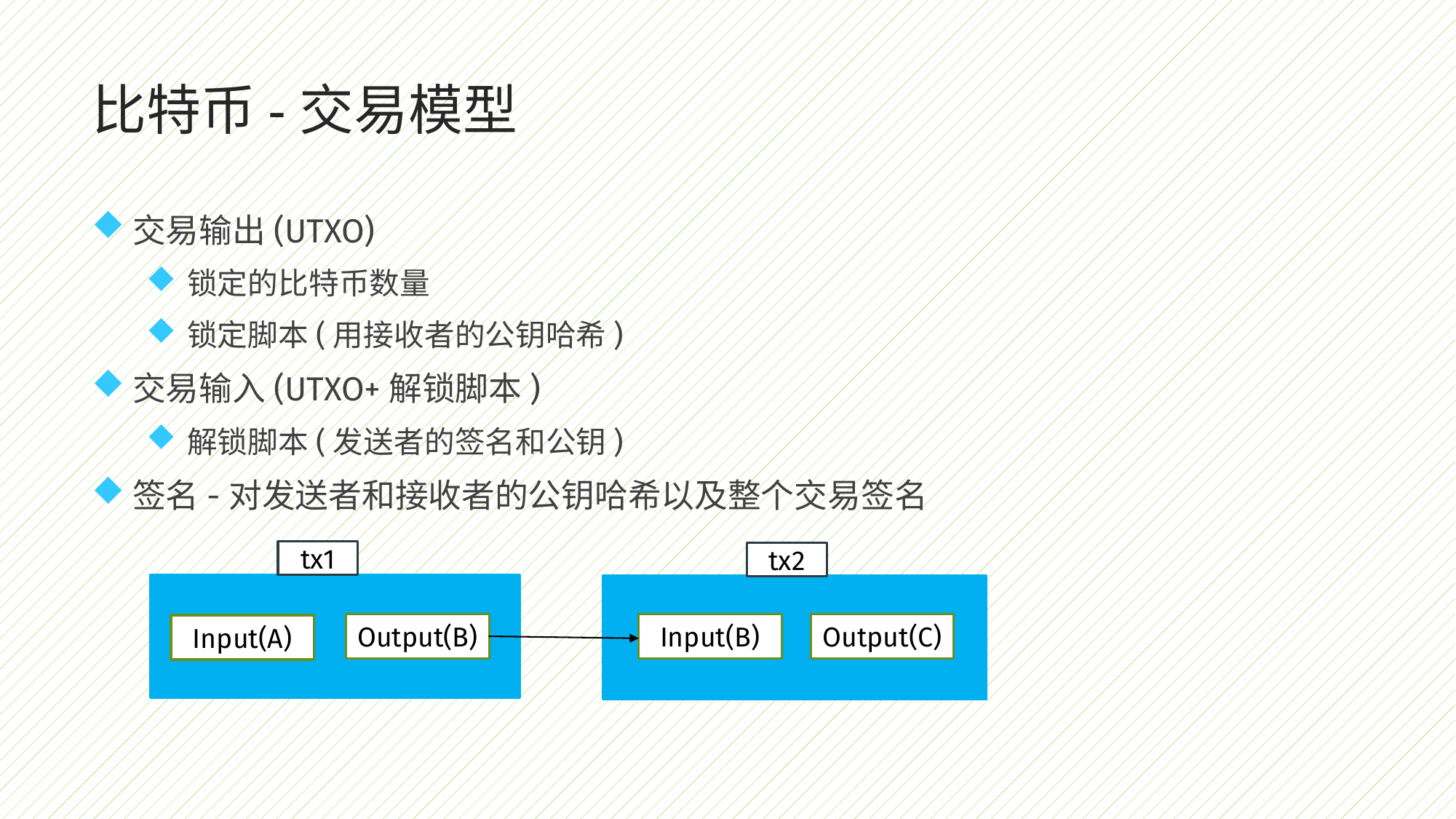

# 比特币-交易模型
交易输出(UTXO)
锁定的比特币数量
锁定脚本(用接收者的公钥哈希)
交易输入(UTXO+解锁脚本)
解锁脚本(发送者的签名和公钥)
签名-对发送者和接收者的公钥哈希以及整个交易签名

tx1
tx2

Output(B)
Input(B)
Output(C)
Input(A)